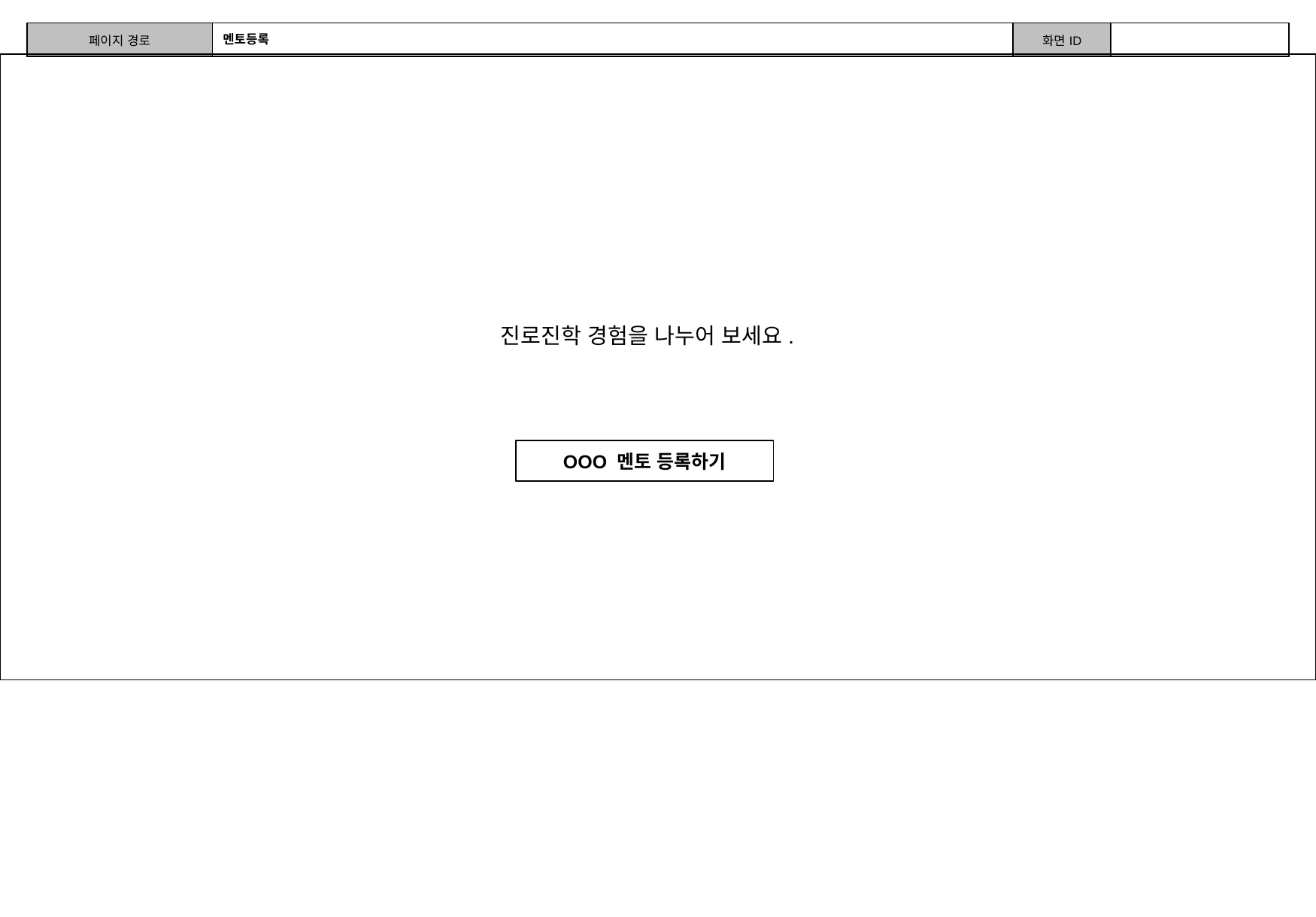

멘토등록

진로진학 경험을 나누어 보세요.
OOO 멘토 등록하기